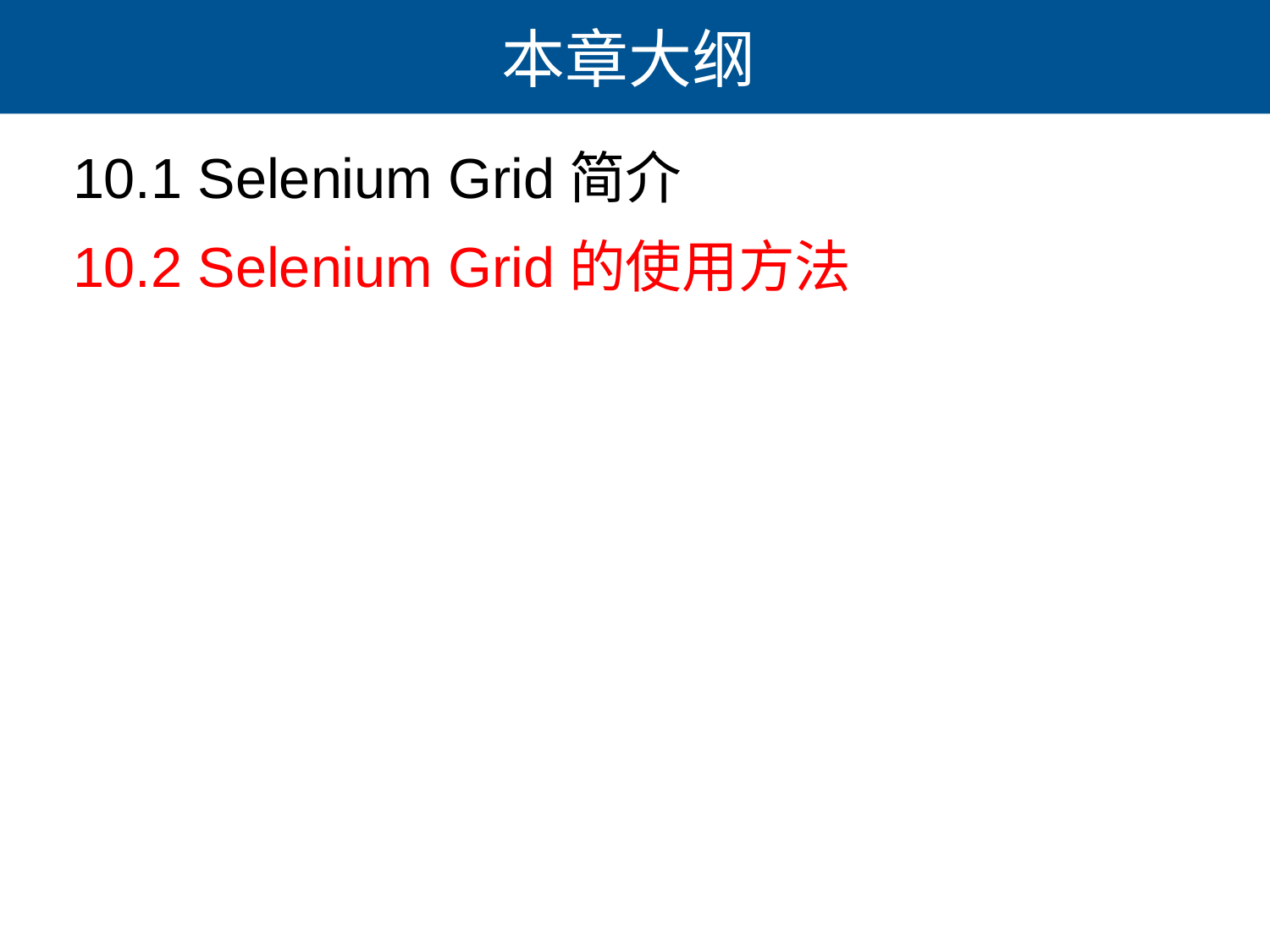

# 本章大纲
10.1 Selenium Grid简介
10.2 Selenium Grid的使用方法